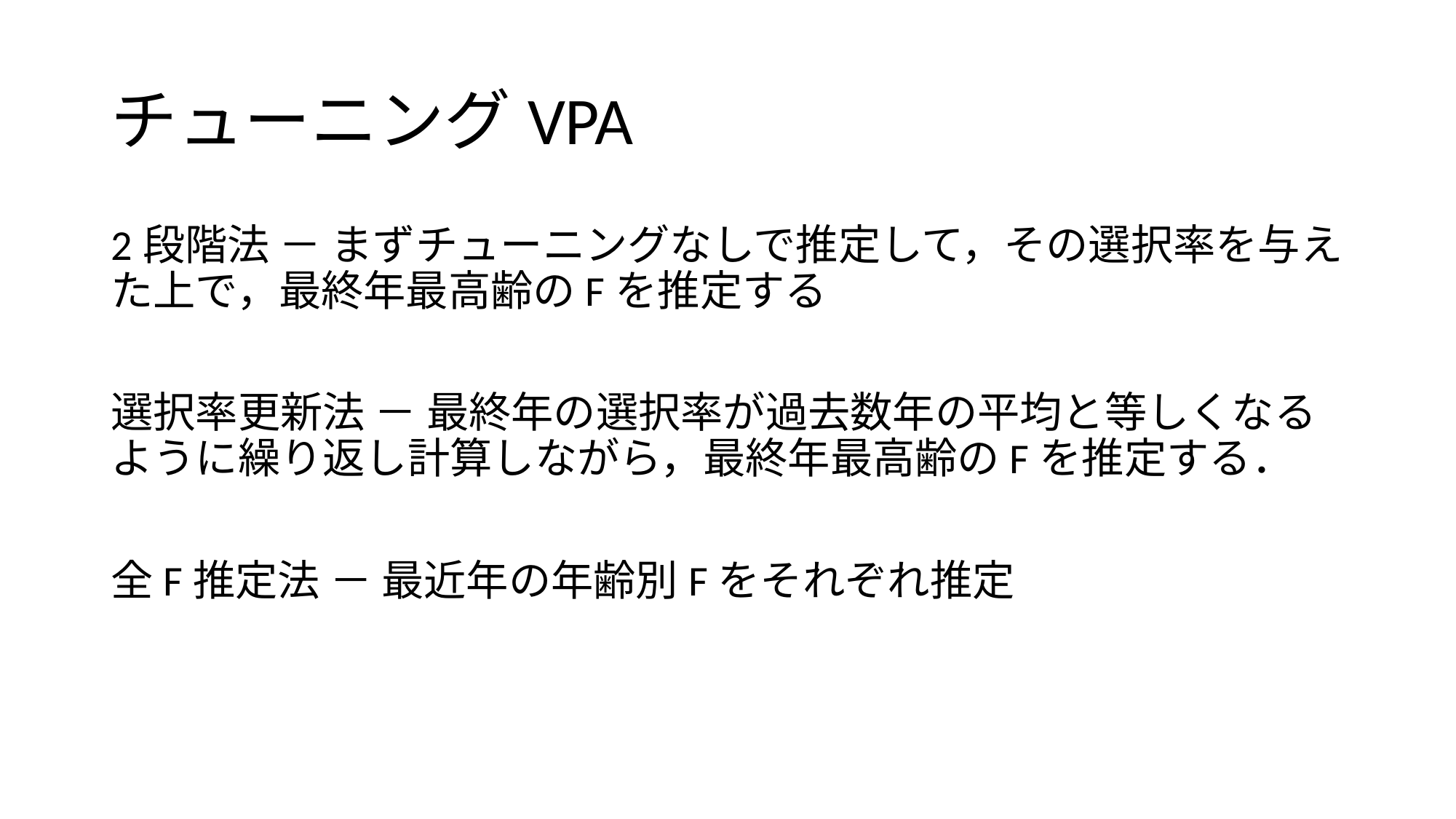

# チューニングVPA
2段階法 － まずチューニングなしで推定して，その選択率を与えた上で，最終年最高齢のFを推定する

選択率更新法 － 最終年の選択率が過去数年の平均と等しくなるように繰り返し計算しながら，最終年最高齢のFを推定する．

全F推定法 － 最近年の年齢別Fをそれぞれ推定